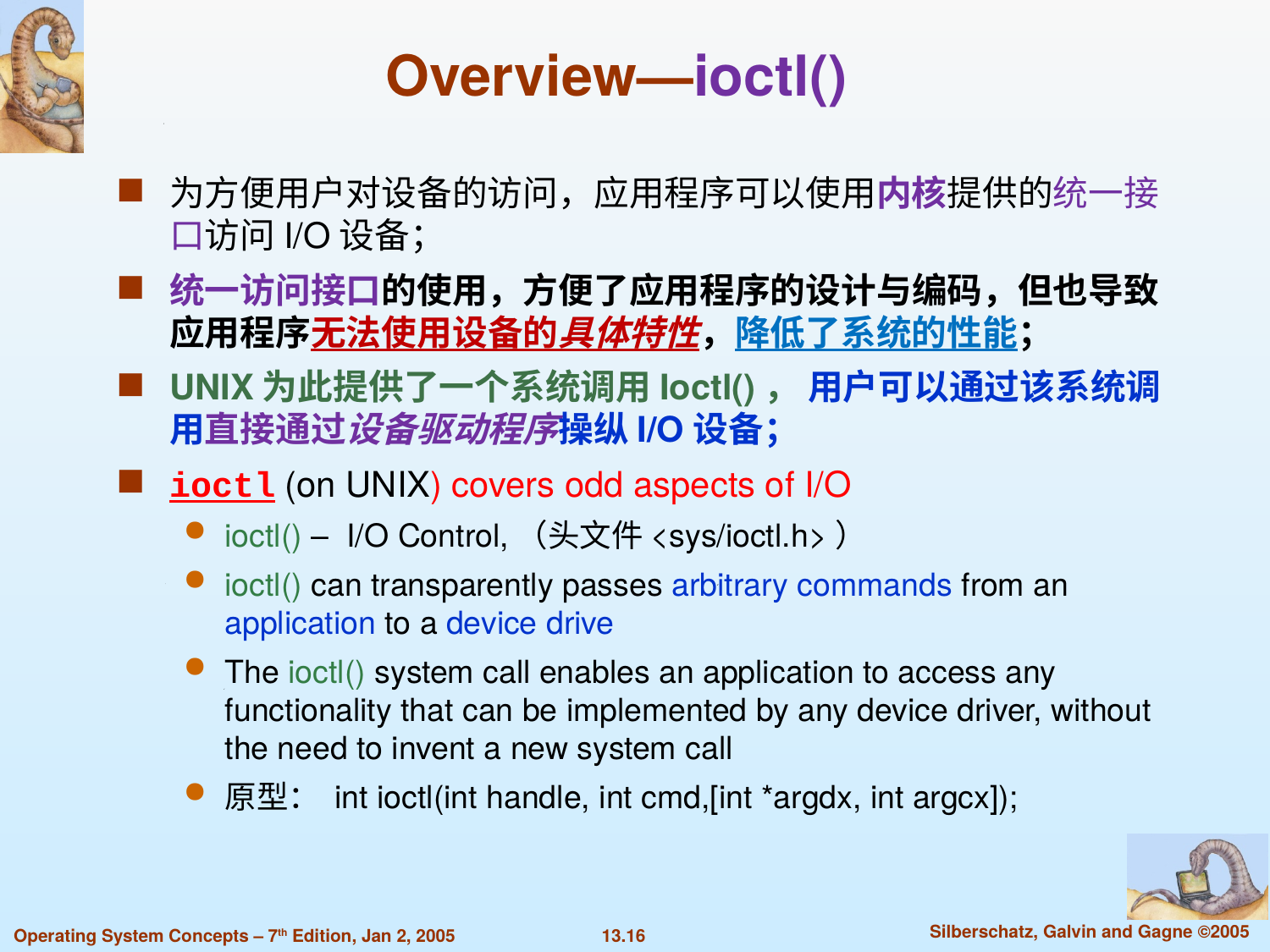

Overview—ioctl()
为方便用户对设备的访问，应用程序可以使用内核提供的统一接口访问I/O设备；
统一访问接口的使用，方便了应用程序的设计与编码，但也导致应用程序无法使用设备的具体特性，降低了系统的性能；
UNIX为此提供了一个系统调用Ioctl()， 用户可以通过该系统调用直接通过设备驱动程序操纵I/O设备；
ioctl (on UNIX) covers odd aspects of I/O
ioctl() –  I/O Control,（头文件<sys/ioctl.h>）
ioctl() can transparently passes arbitrary commands from an application to a device drive
The ioctl() system call enables an application to access any functionality that can be implemented by any device driver, without the need to invent a new system call
原型： int ioctl(int handle, int cmd,[int *argdx, int argcx]);